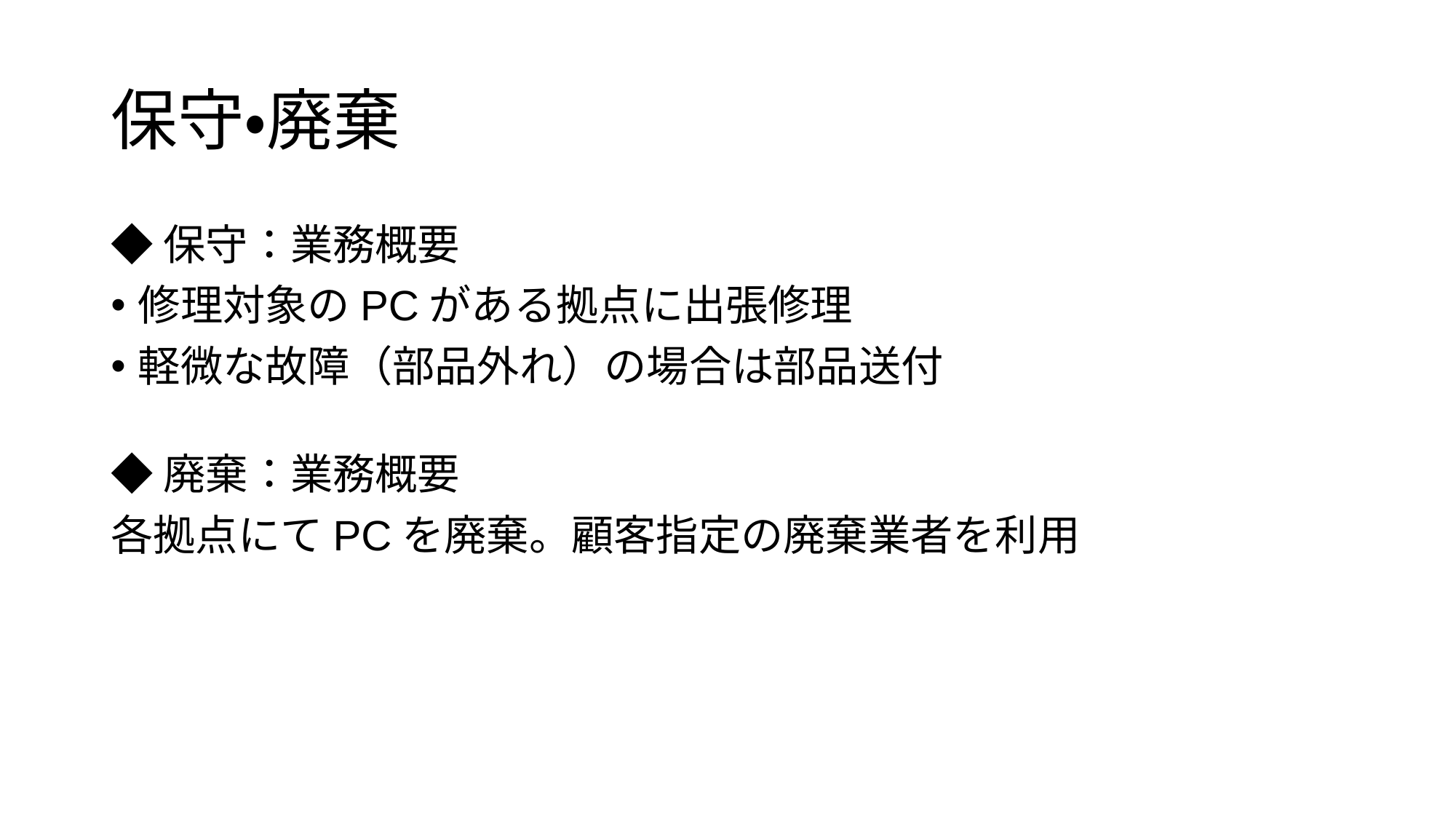

# 保守・廃棄
◆保守：業務概要
修理対象のPCがある拠点に出張修理
軽微な故障（部品外れ）の場合は部品送付

◆廃棄：業務概要
各拠点にてPCを廃棄。顧客指定の廃棄業者を利用